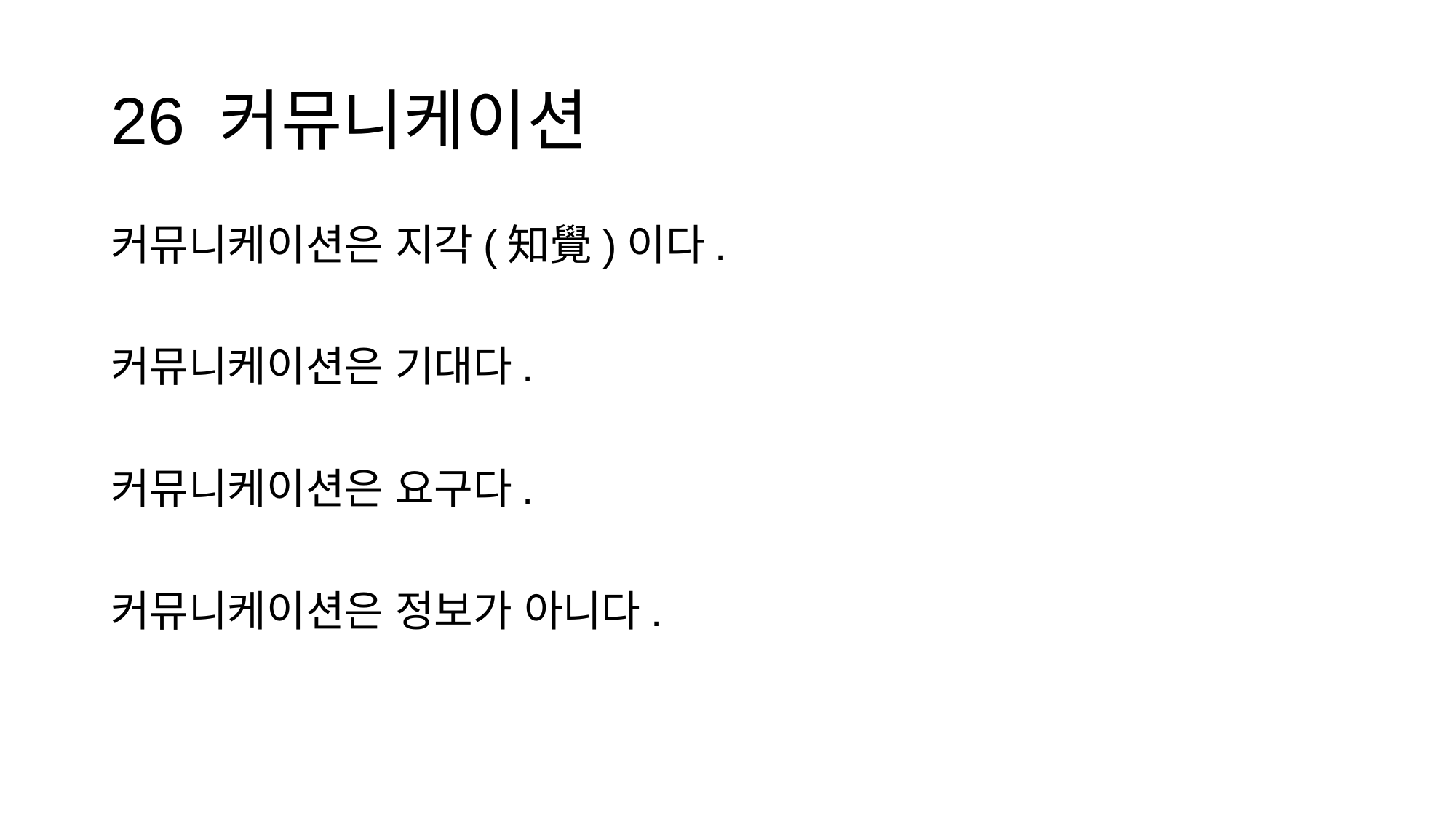

# 26 커뮤니케이션
커뮤니케이션은 지각(知覺)이다.

커뮤니케이션은 기대다.

커뮤니케이션은 요구다.

커뮤니케이션은 정보가 아니다.